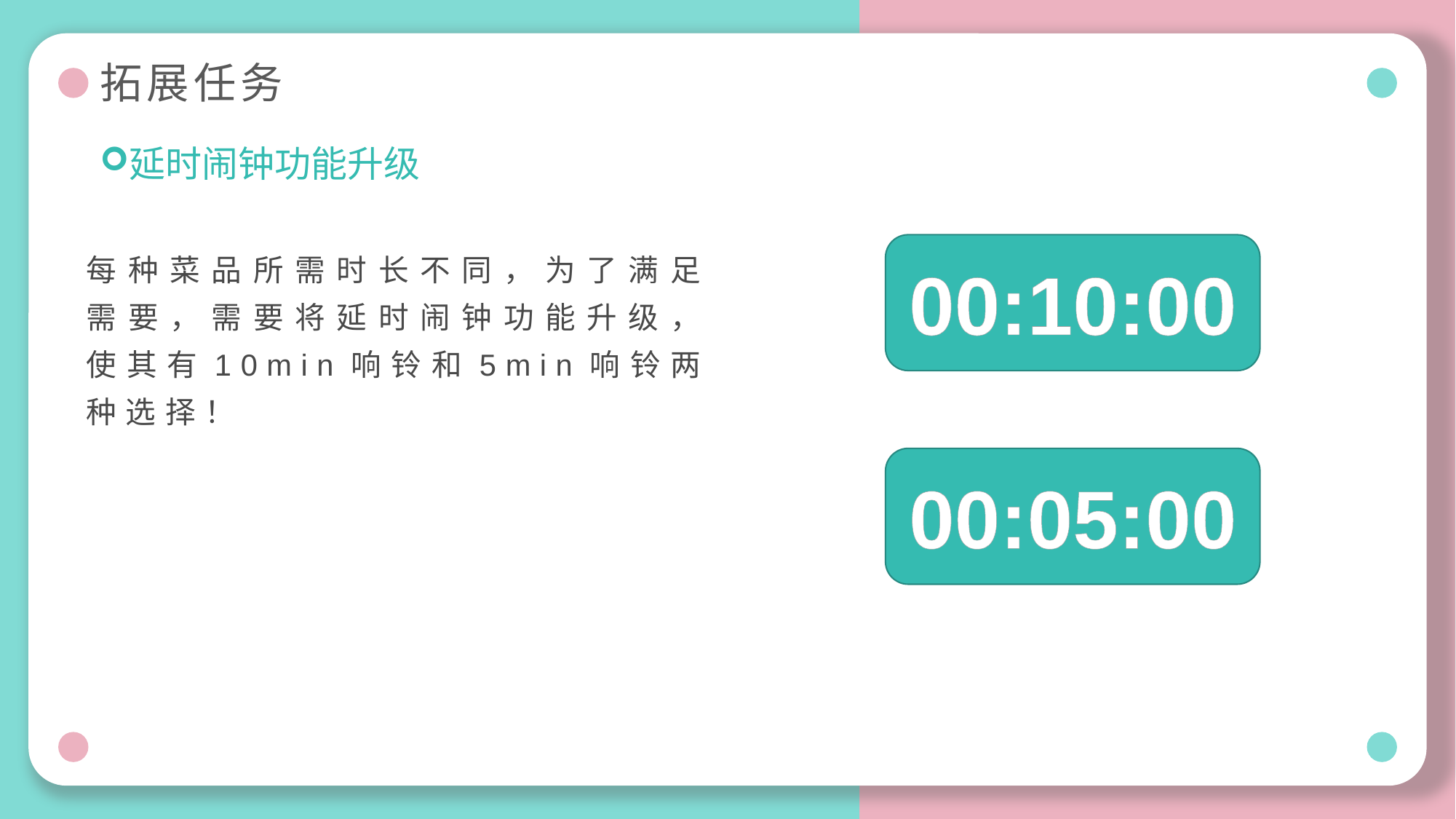

# 拓展任务
延时闹钟功能升级
每种菜品所需时长不同，为了满足需要，需要将延时闹钟功能升级，使其有10min响铃和5min响铃两种选择！

00:10:00

00:05:00